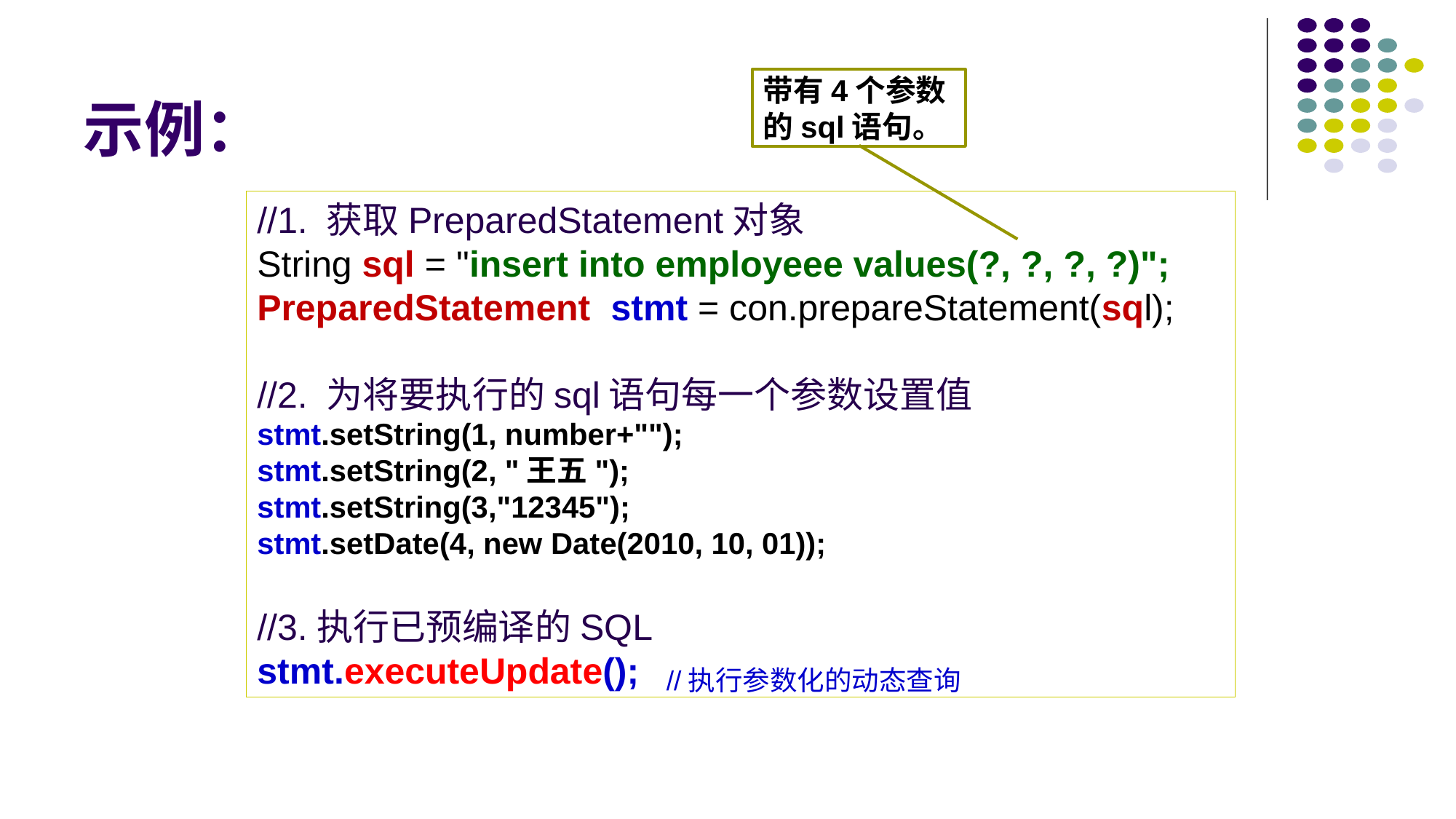

# 示例：
带有4个参数的sql语句。
//1. 获取PreparedStatement对象
String sql = "insert into employeee values(?, ?, ?, ?)";
PreparedStatement  stmt = con.prepareStatement(sql);

//2. 为将要执行的sql语句每一个参数设置值
stmt.setString(1, number+"");
stmt.setString(2, "王五");
stmt.setString(3,"12345");
stmt.setDate(4, new Date(2010, 10, 01));

//3.执行已预编译的SQL
stmt.executeUpdate();
//执行参数化的动态查询
58